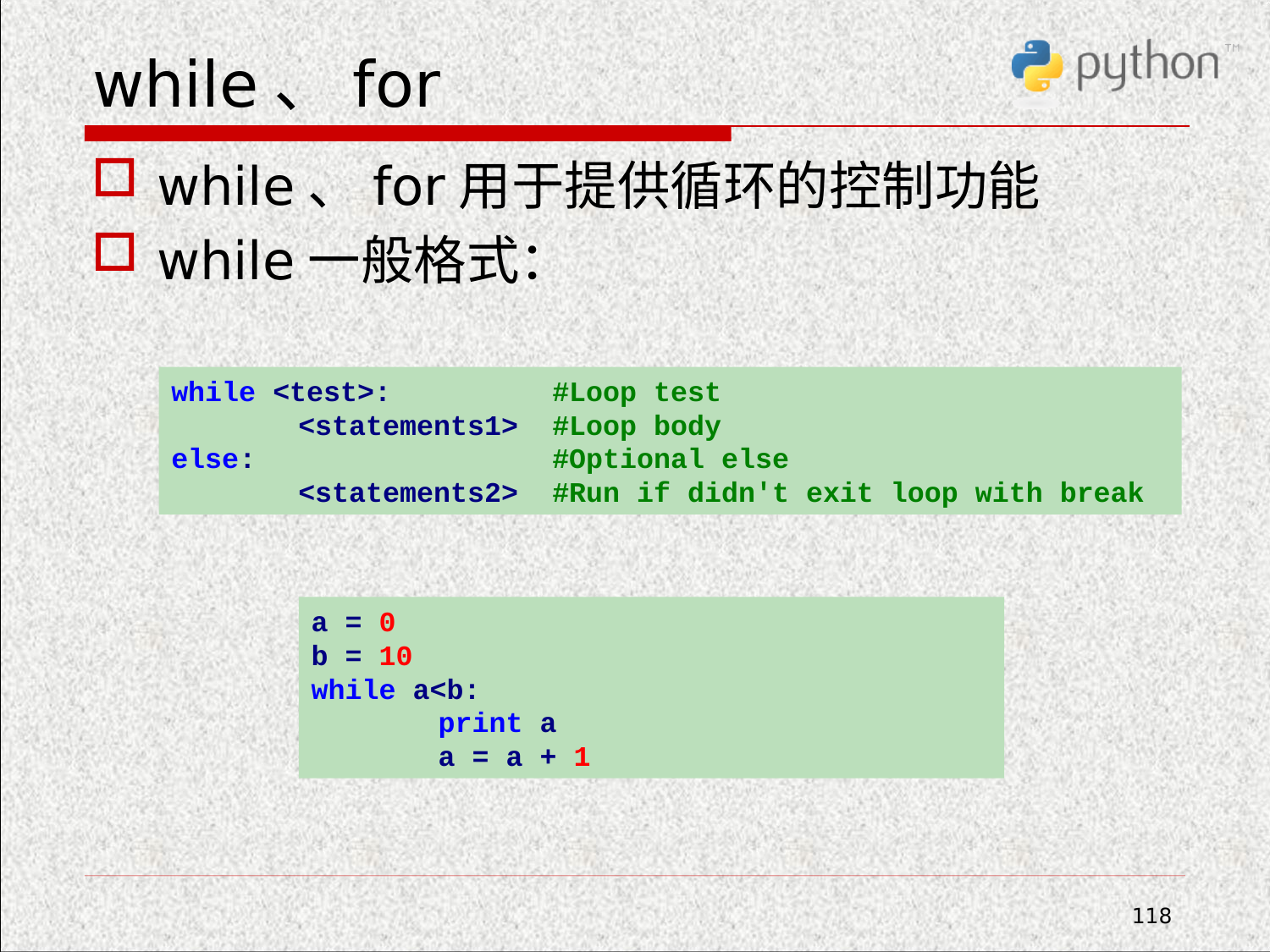

# while、for
while、for用于提供循环的控制功能
while一般格式：
while <test>:		#Loop test
	<statements1>	#Loop body
else:			#Optional else
	<statements2>	#Run if didn't exit loop with break
a = 0
b = 10
while a<b:
	print a
	a = a + 1
118